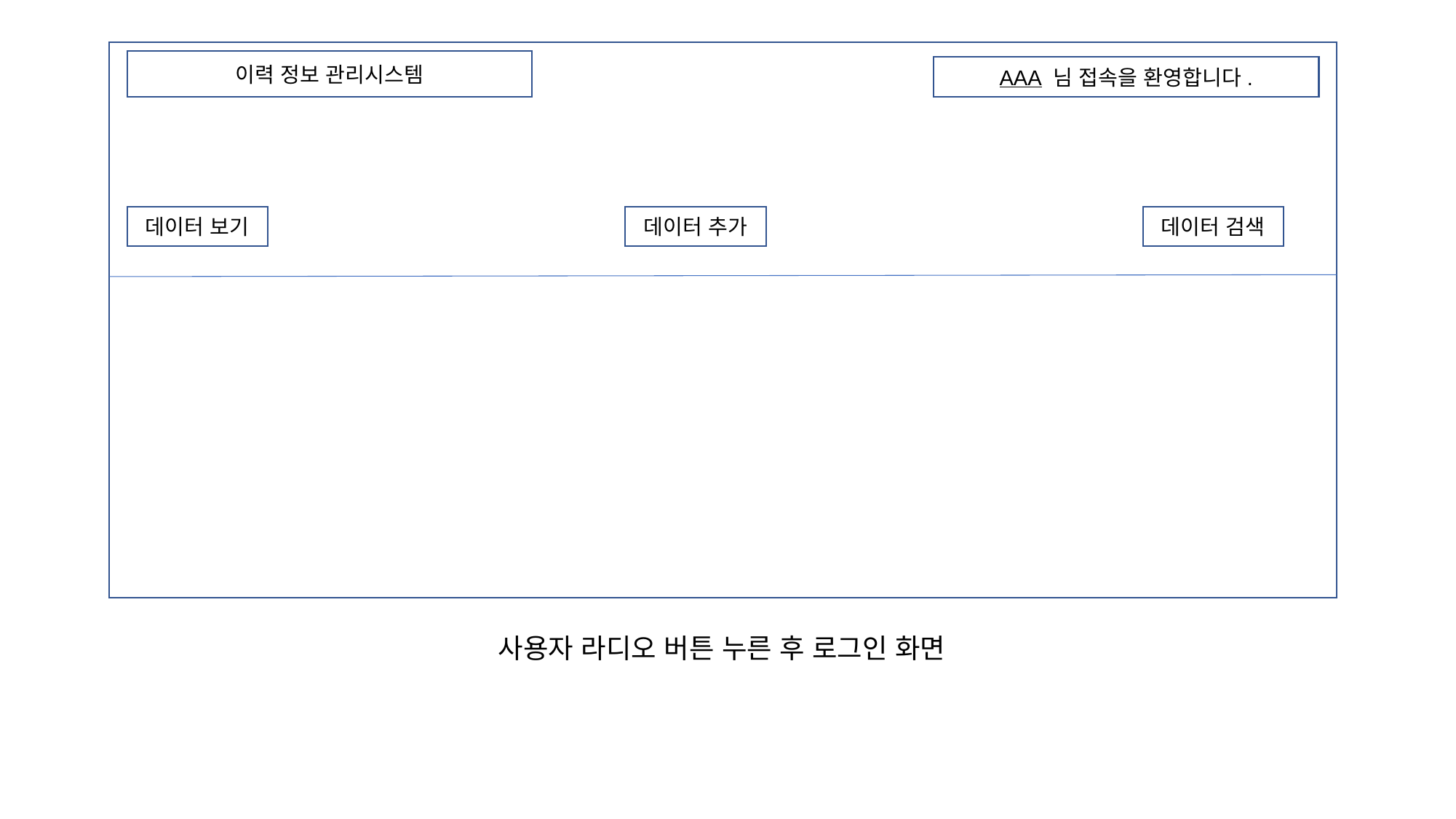

이력 정보 관리시스템
AAA 님 접속을 환영합니다.
데이터 보기
데이터 추가
데이터 검색
사용자 라디오 버튼 누른 후 로그인 화면